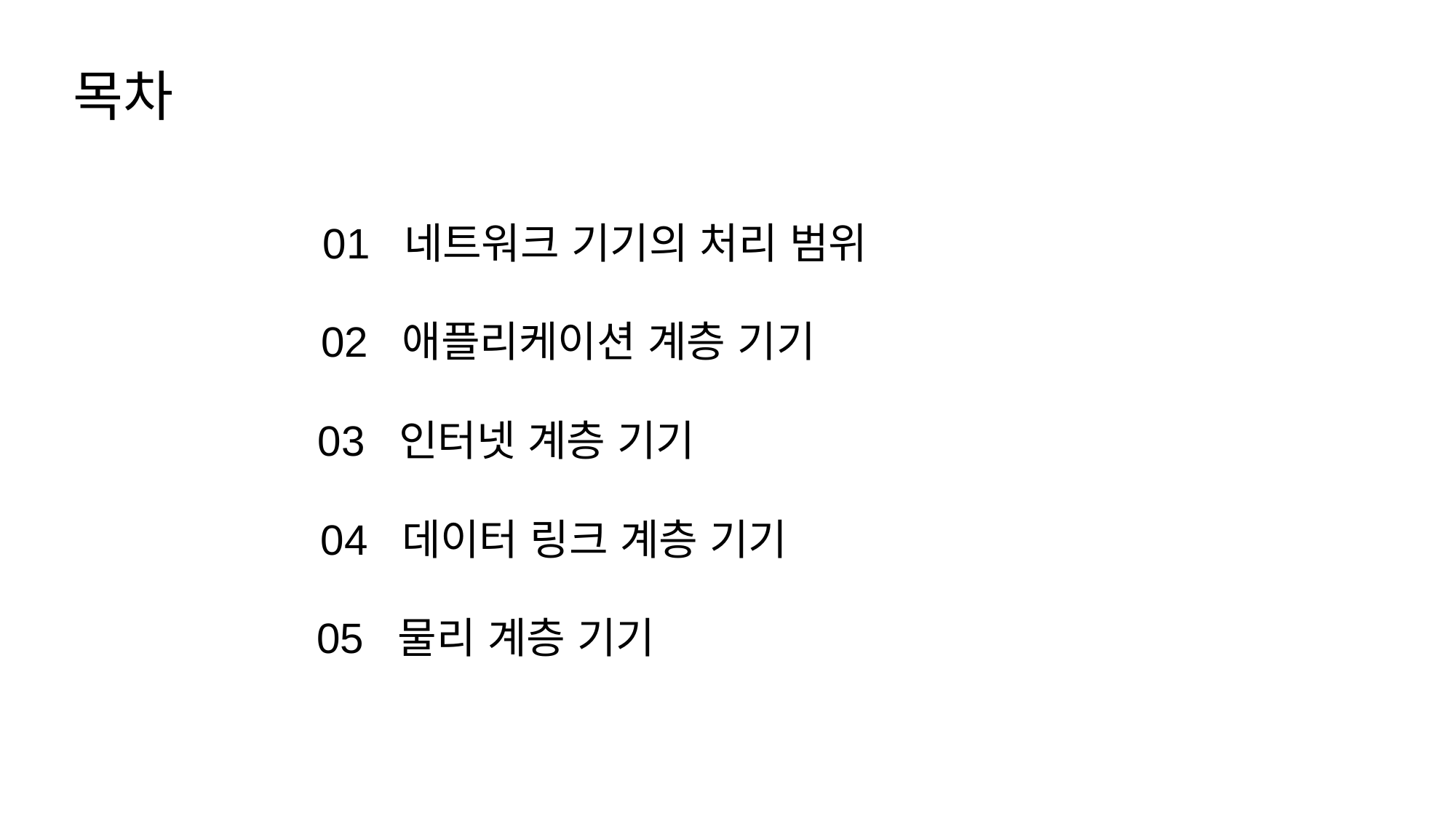

목차
01  네트워크 기기의 처리 범위
02  애플리케이션 계층 기기
03  인터넷 계층 기기
04  데이터 링크 계층 기기
05  물리 계층 기기